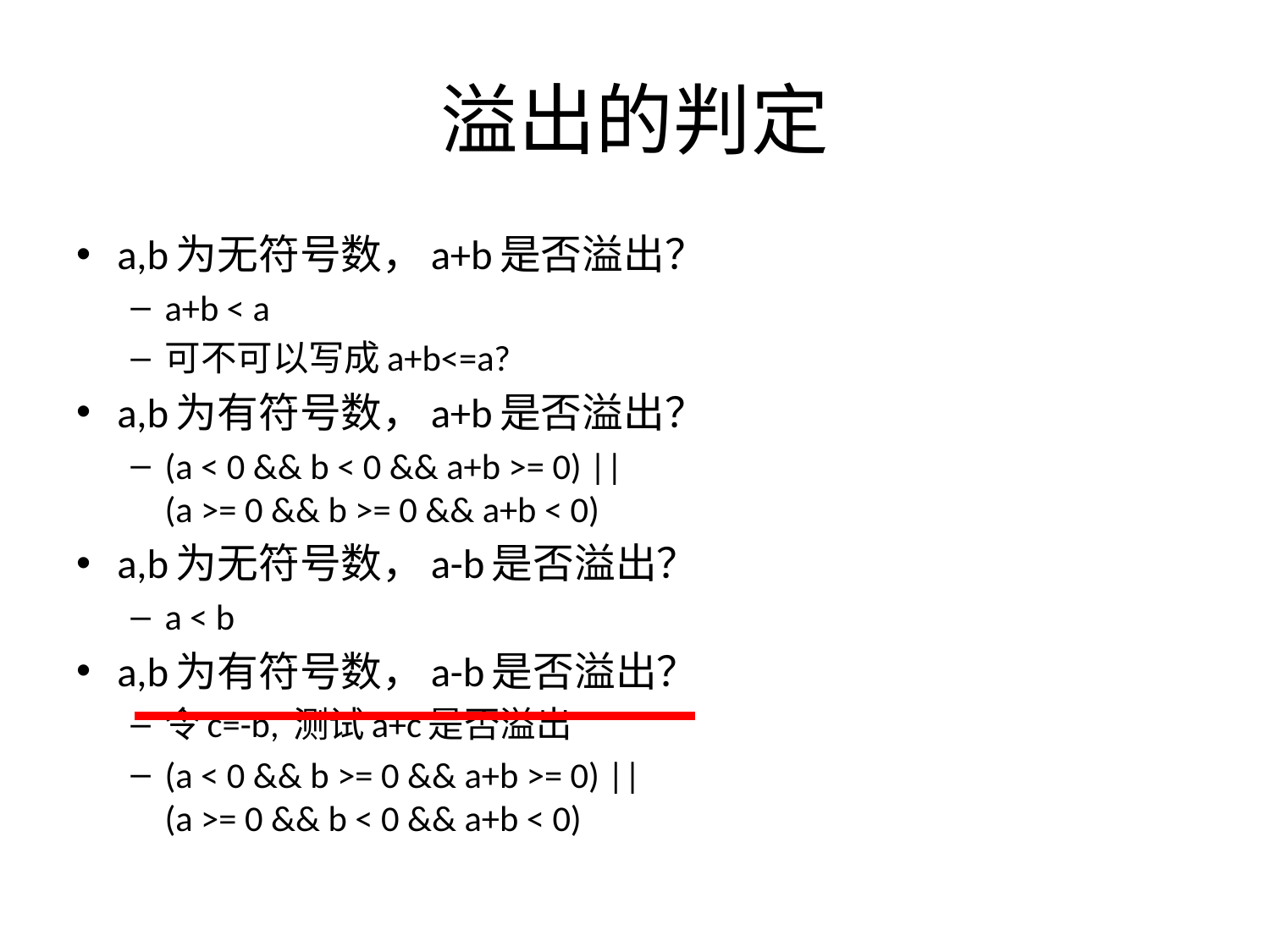

# 溢出的判定
a,b为无符号数，a+b是否溢出？
a+b < a
可不可以写成a+b<=a?
a,b为有符号数，a+b是否溢出？
(a < 0 && b < 0 && a+b >= 0) ||
(a >= 0 && b >= 0 && a+b < 0)
a,b为无符号数，a-b是否溢出？
a < b
a,b为有符号数，a-b是否溢出？
令c=-b, 测试a+c是否溢出
(a < 0 && b >= 0 && a+b >= 0) ||
(a >= 0 && b < 0 && a+b < 0)